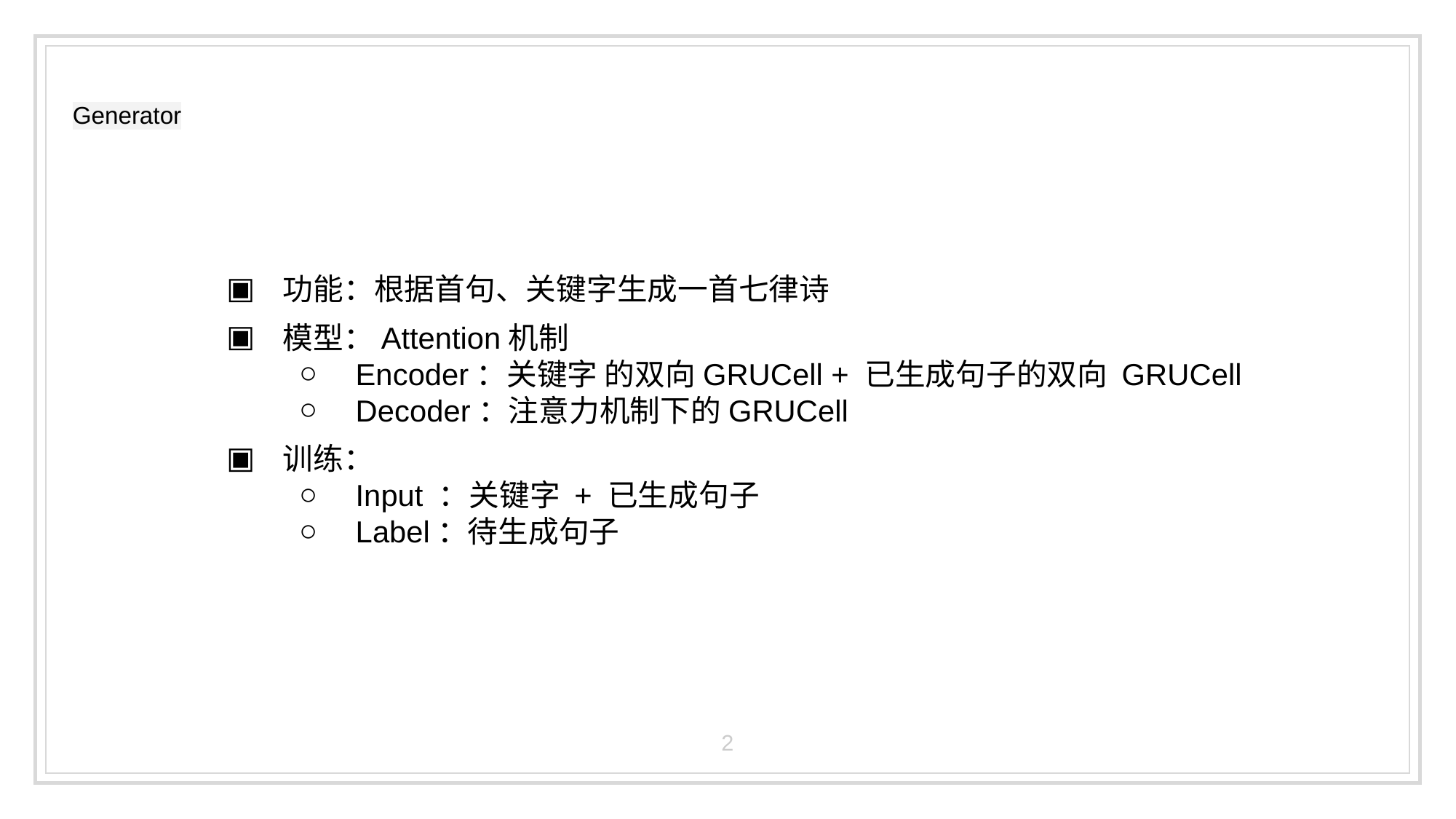

# Generator
功能：根据首句、关键字生成一首七律诗
模型：Attention机制
Encoder：关键字 的双向GRUCell + 已生成句子的双向 GRUCell
Decoder：注意力机制下的GRUCell
训练：
Input ：关键字 + 已生成句子
Label：待生成句子
2